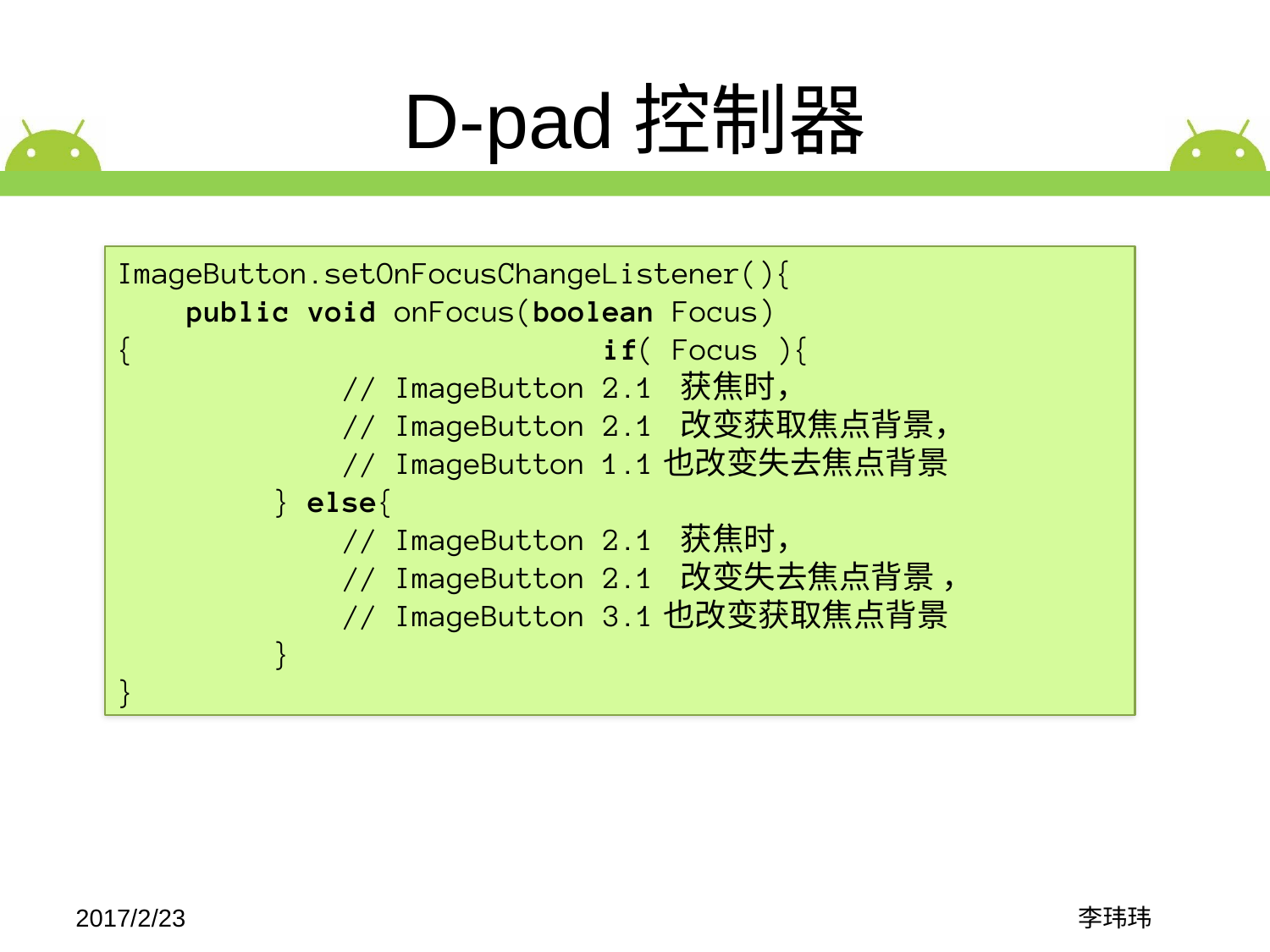

# D-pad控制器

ImageButton.setOnFocusChangeListener(){
    public void onFocus(boolean Focus){                           if( Focus ){
             // ImageButton 2.1 获焦时，
             // ImageButton 2.1 改变获取焦点背景，
             // ImageButton 1.1也改变失去焦点背景
         } else{
             // ImageButton 2.1 获焦时，
             // ImageButton 2.1 改变失去焦点背景 ，
             // ImageButton 3.1也改变获取焦点背景
         }
}